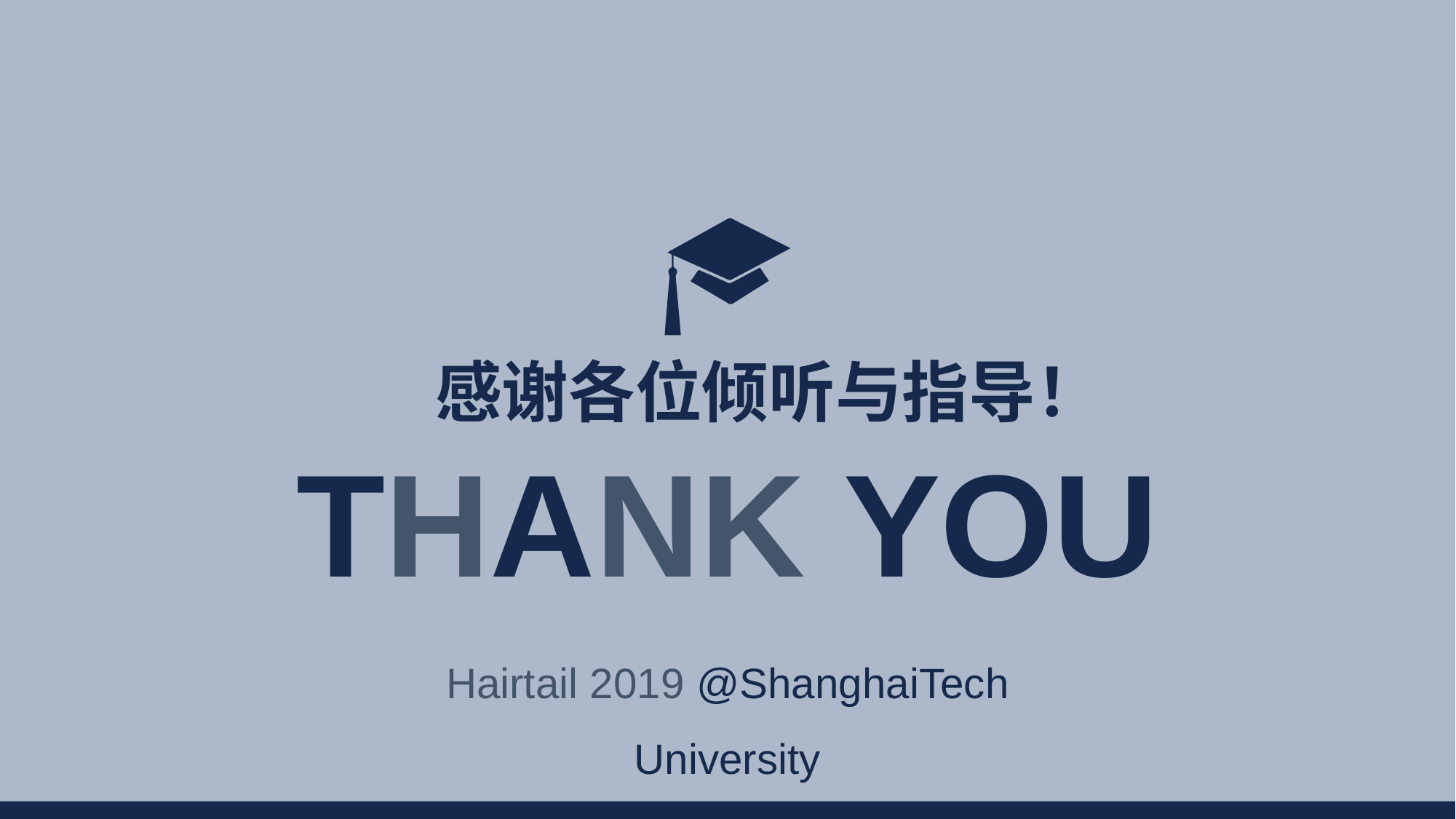

感谢各位倾听与指导！
Thank you
Hairtail 2019 @ShanghaiTech University
All rights reserved.